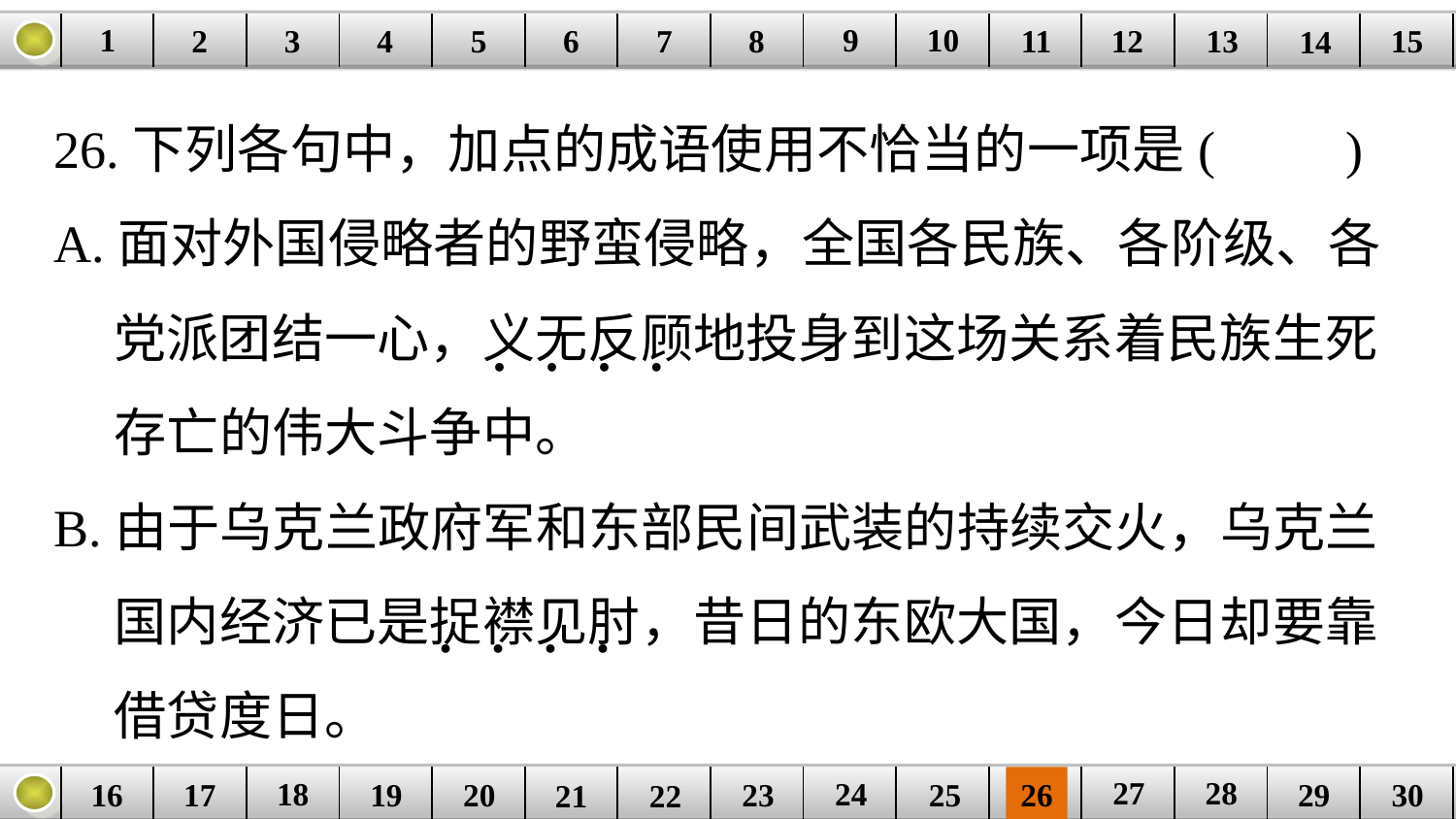

9
10
1
3
4
5
6
8
11
2
12
15
|  |  |  |  |  |  |  |  |  |  |  |  |  |  |  |
| --- | --- | --- | --- | --- | --- | --- | --- | --- | --- | --- | --- | --- | --- | --- |
7
13
14

26.下列各句中，加点的成语使用不恰当的一项是(　　)
A.面对外国侵略者的野蛮侵略，全国各民族、各阶级、各
    党派团结一心，义无反顾地投身到这场关系着民族生死
    存亡的伟大斗争中。
B.由于乌克兰政府军和东部民间武装的持续交火，乌克兰
    国内经济已是捉襟见肘，昔日的东欧大国，今日却要靠
    借贷度日。
.   .   .   .
.   .   .   .

27
28
18
24
16
25
26
30
|  |  |  |  |  |  |  |  |  |  |  |  |  |  |  |
| --- | --- | --- | --- | --- | --- | --- | --- | --- | --- | --- | --- | --- | --- | --- |
23
17
19
20
29
21
22